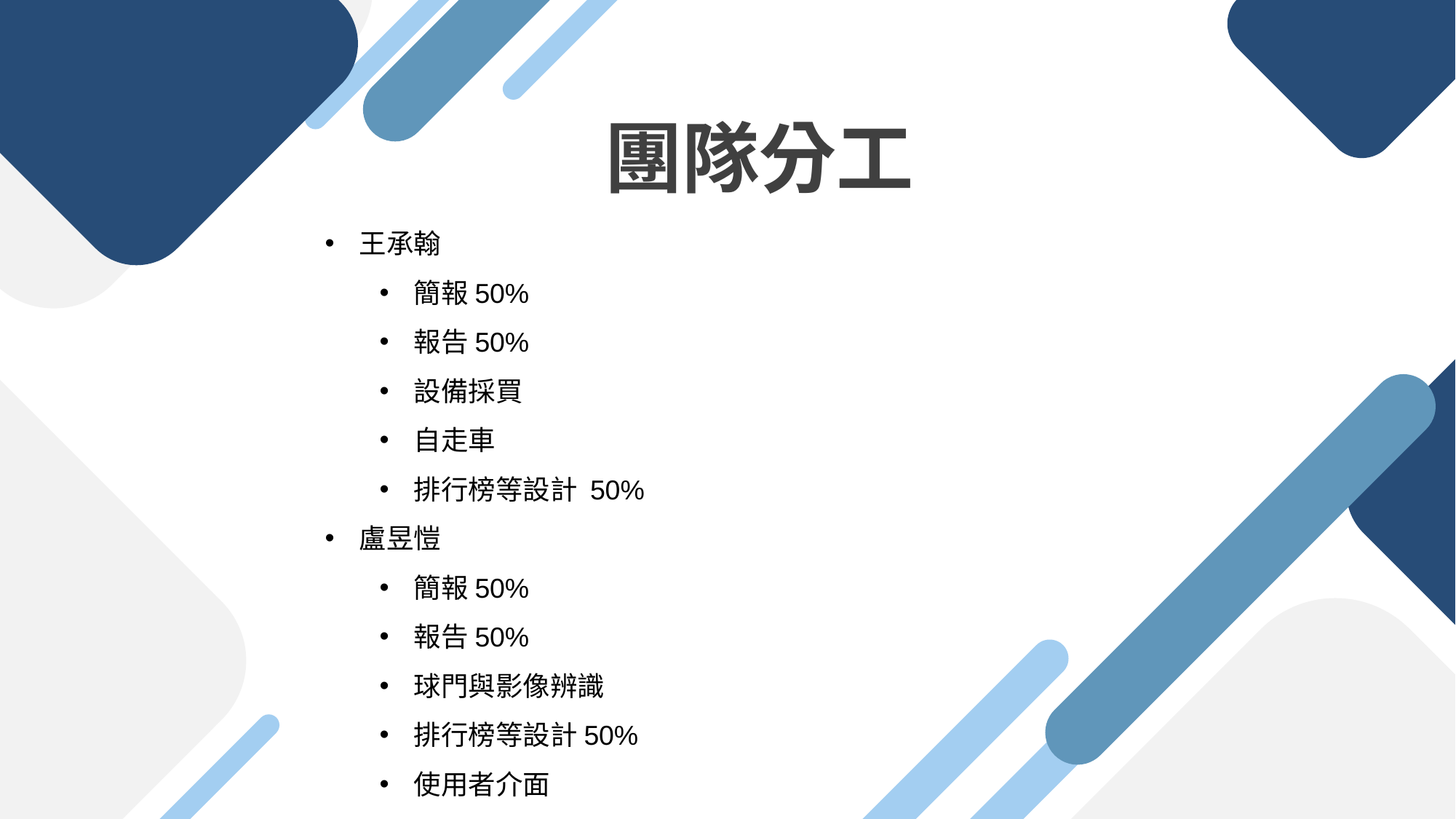

團隊分工
王承翰
簡報50%
報告50%
設備採買
自走車
排行榜等設計 50%
盧昱愷
簡報50%
報告50%
球門與影像辨識
排行榜等設計50%
使用者介面